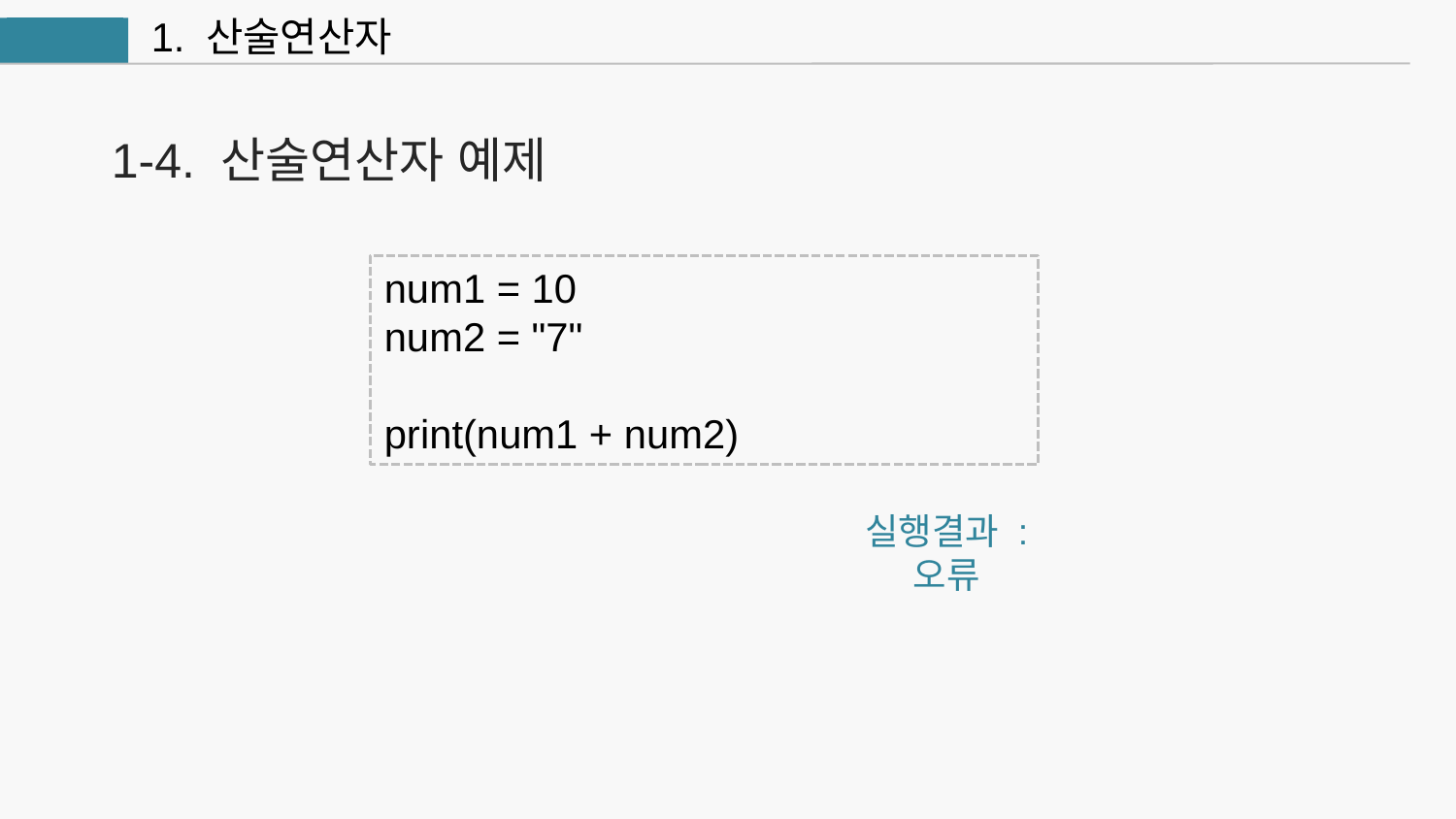

1. 산술연산자

연산자
1-4. 산술연산자 예제
num1 = 10
num2 = "7"

print(num1 + num2)
실행결과 :
오류